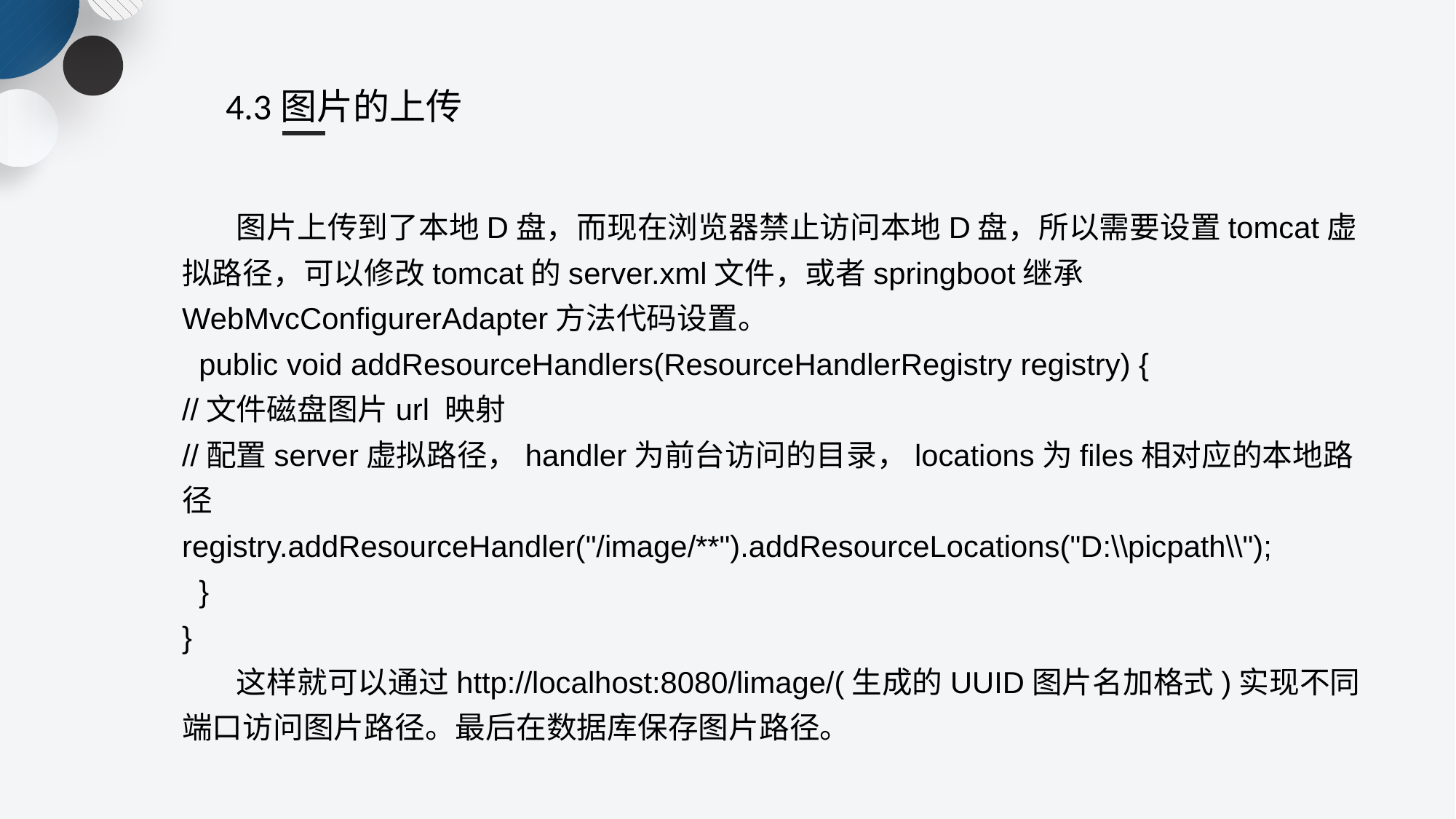

4.3图片的上传

       图片上传到了本地D盘，而现在浏览器禁止访问本地D盘，所以需要设置tomcat虚拟路径，可以修改tomcat的server.xml文件，或者springboot继承WebMvcConfigurerAdapter方法代码设置。
  public void addResourceHandlers(ResourceHandlerRegistry registry) {
//文件磁盘图片url 映射
//配置server虚拟路径，handler为前台访问的目录，locations为files相对应的本地路径
registry.addResourceHandler("/image/**").addResourceLocations("D:\\picpath\\");
  }
}
       这样就可以通过http://localhost:8080/limage/(生成的UUID图片名加格式)实现不同端口访问图片路径。最后在数据库保存图片路径。